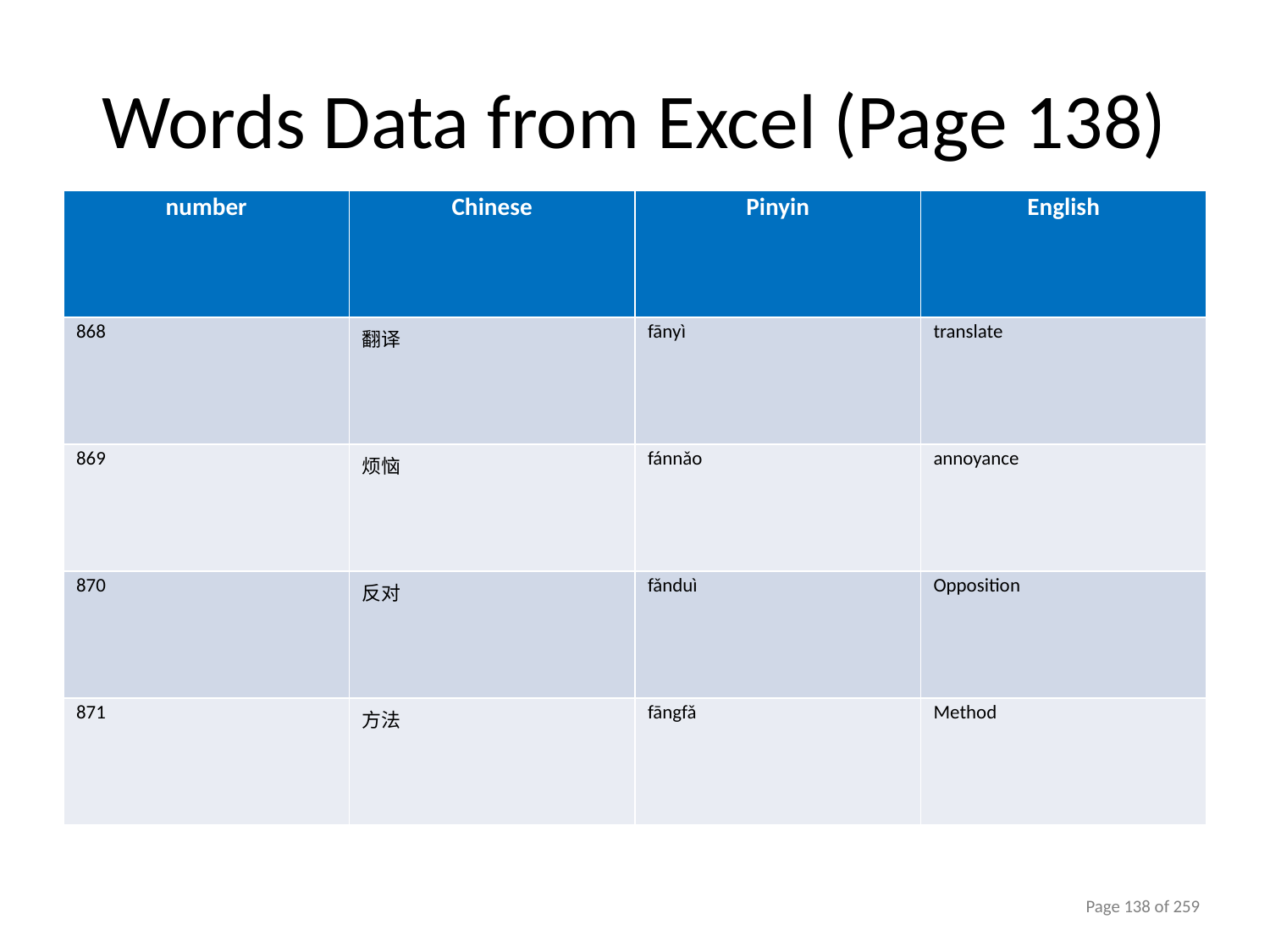

# Words Data from Excel (Page 138)
| number | Chinese | Pinyin | English |
| --- | --- | --- | --- |
| 868 | 翻译 | fānyì | translate |
| 869 | 烦恼 | fánnǎo | annoyance |
| 870 | 反对 | fǎnduì | Opposition |
| 871 | 方法 | fāngfǎ | Method |

Page 138 of 259